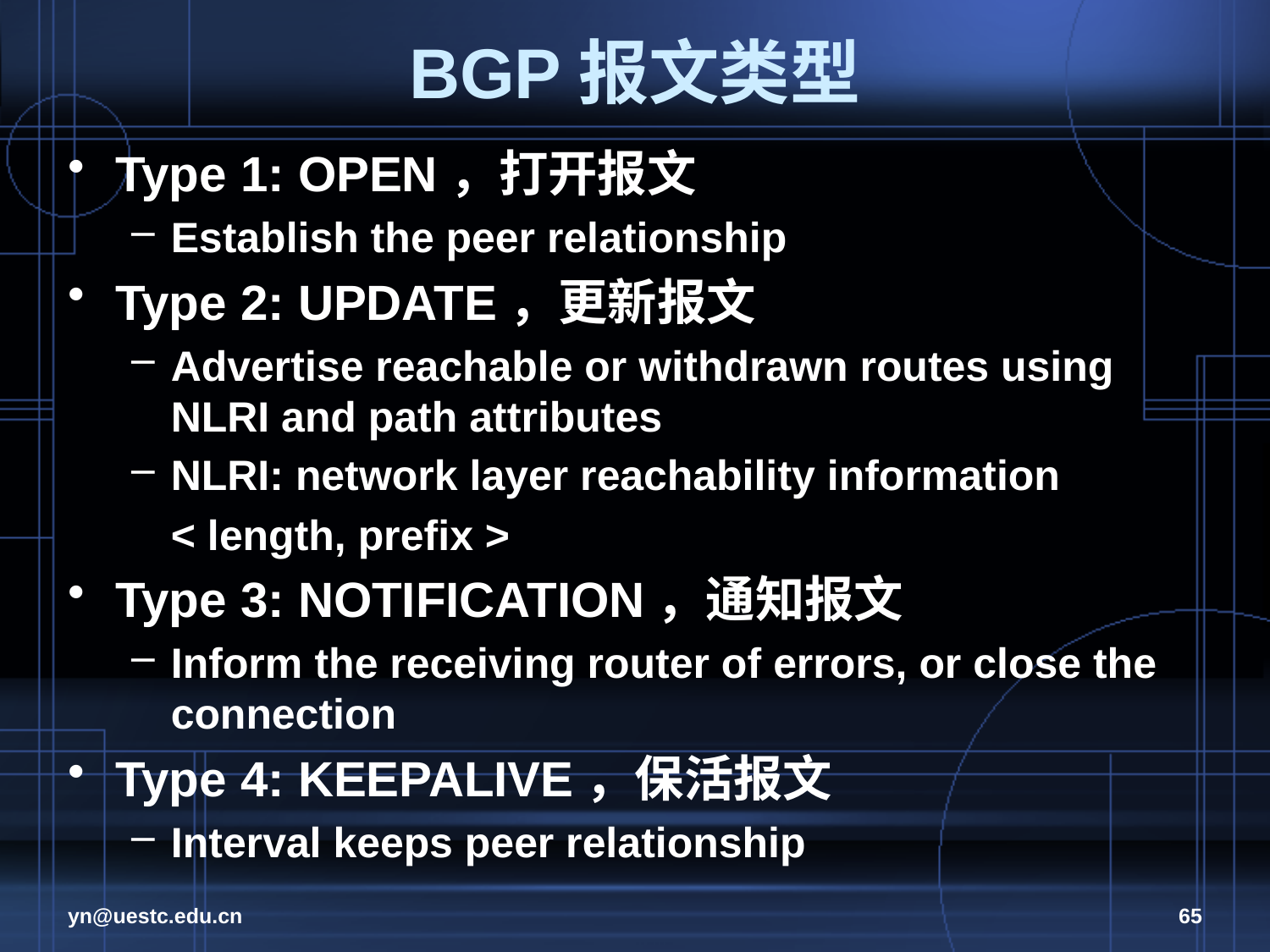

# BGP报文类型
Type 1: OPEN，打开报文
Establish the peer relationship
Type 2: UPDATE，更新报文
Advertise reachable or withdrawn routes using NLRI and path attributes
NLRI: network layer reachability information
	< length, prefix >
Type 3: NOTIFICATION，通知报文
Inform the receiving router of errors, or close the connection
Type 4: KEEPALIVE，保活报文
Interval keeps peer relationship
yn@uestc.edu.cn
65